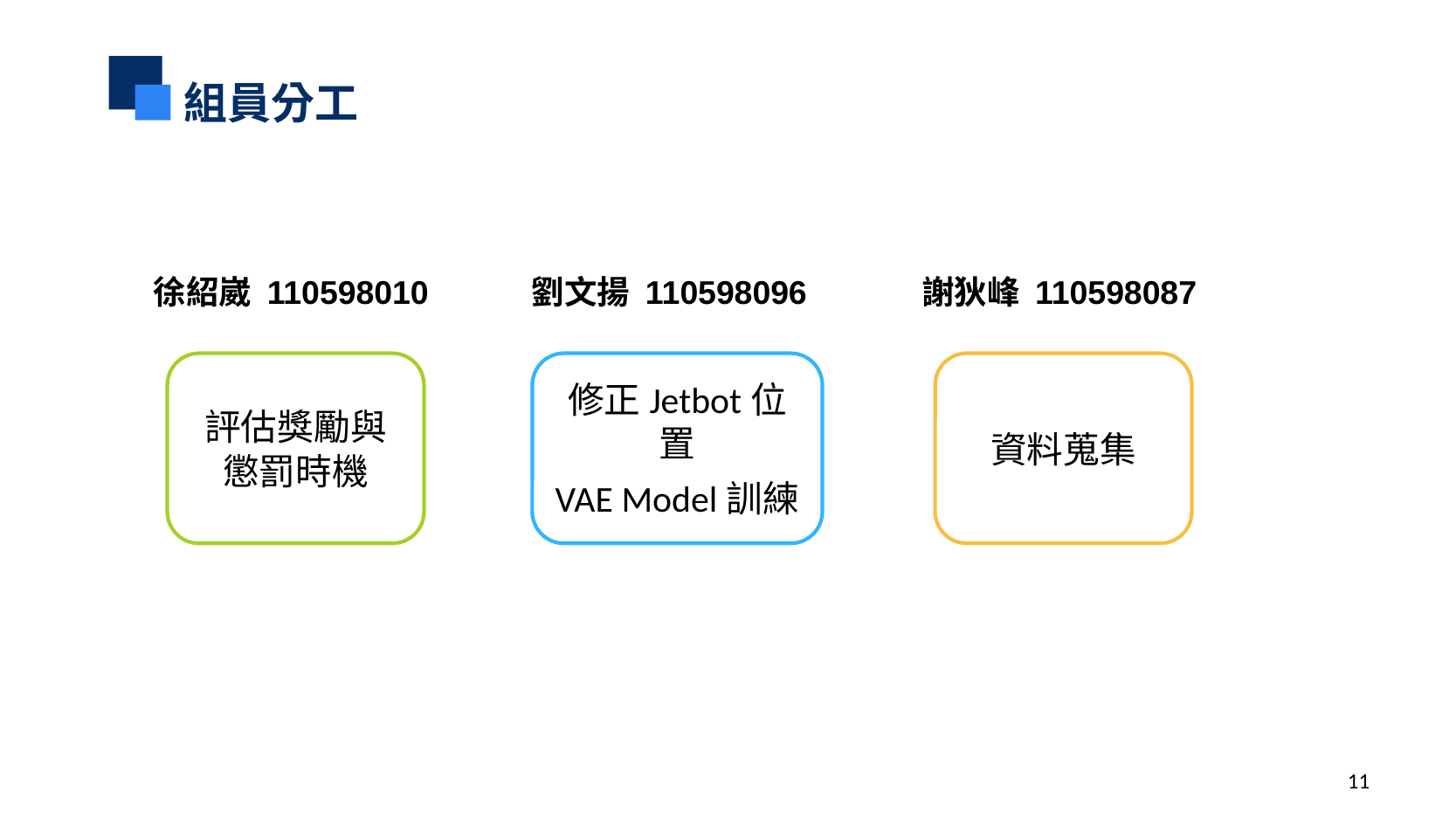

組員分工

徐紹崴 110598010
劉文揚 110598096
謝狄峰 110598087
評估獎勵與懲罰時機
修正Jetbot位置
VAE Model訓練
資料蒐集
11